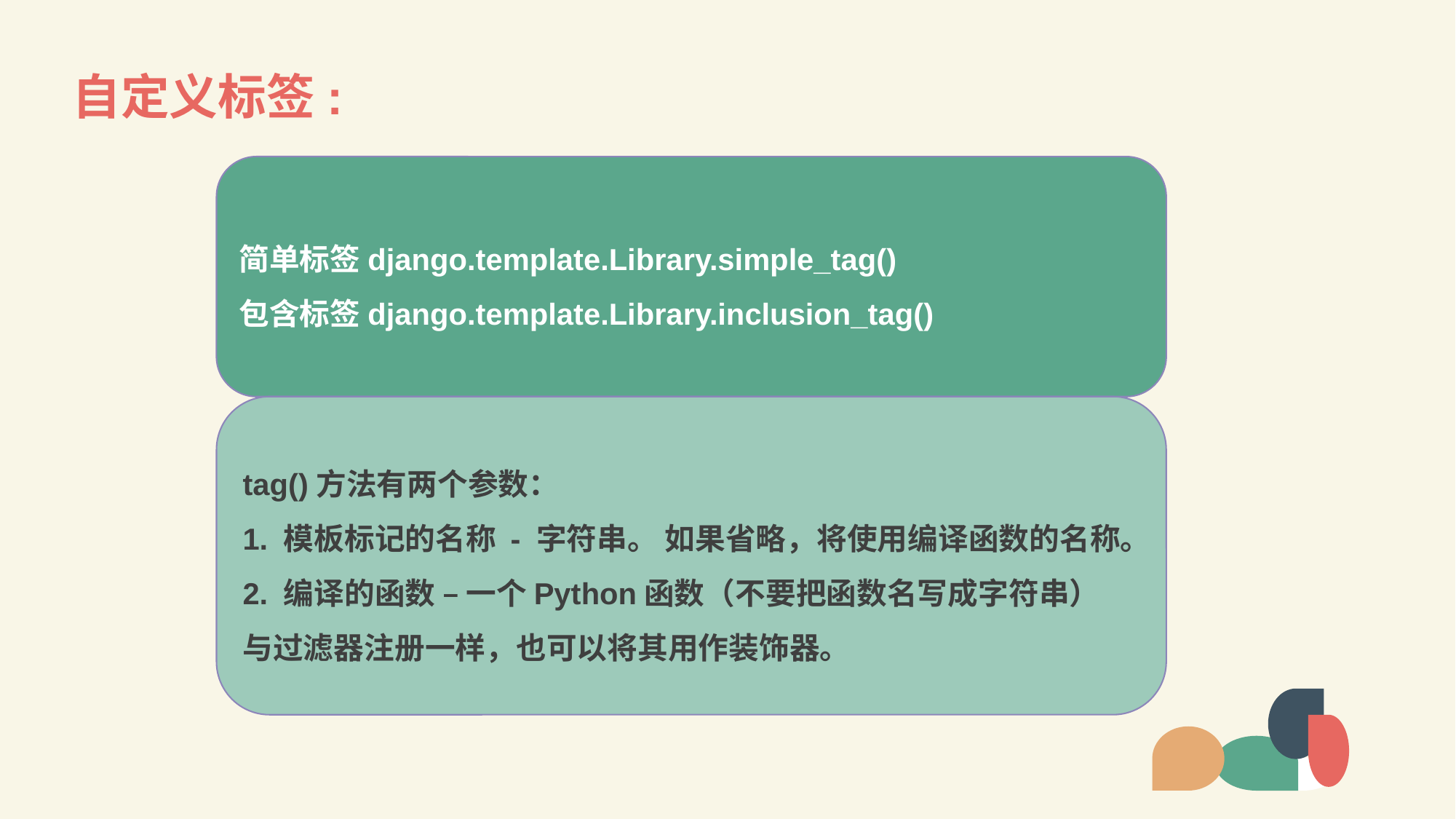

# 自定义标签:
简单标签django.template.Library.simple_tag()
包含标签django.template.Library.inclusion_tag()
tag()方法有两个参数：
1. 模板标记的名称 - 字符串。 如果省略，将使用编译函数的名称。
2. 编译的函数 – 一个Python函数（不要把函数名写成字符串）
与过滤器注册一样，也可以将其用作装饰器。

LOREM